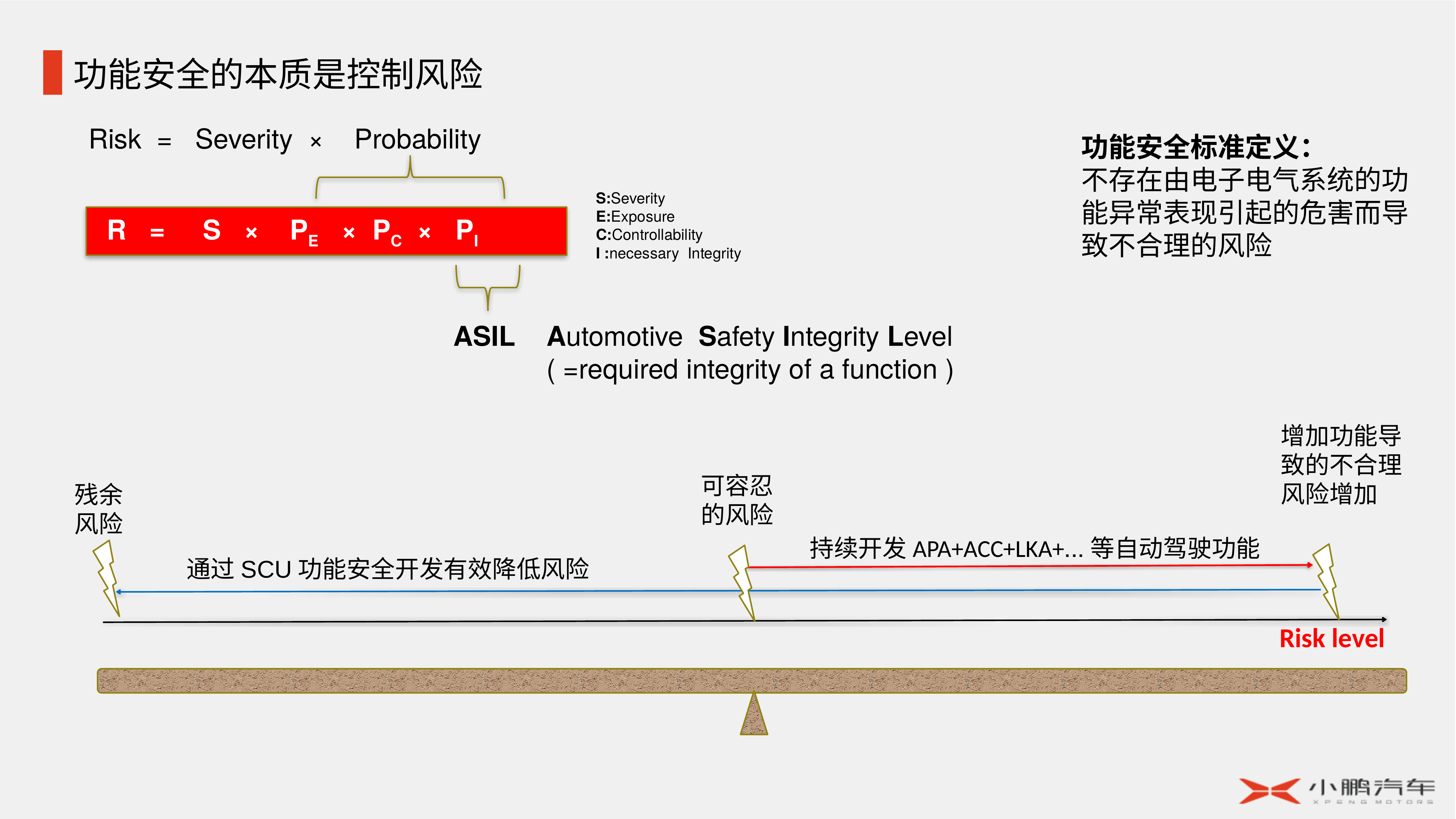

功能安全的本质是控制风险

Risk  =   Severity  ×    Probability
功能安全标准定义：
不存在由电子电气系统的功能异常表现引起的危害而导致不合理的风险
S:Severity
E:Exposure
C:Controllability
I :necessary  Integrity
  R   =     S   ×    PE   ×  PC  ×   PI

Automotive  Safety Integrity Level ( =required integrity of a function )
ASIL
增加功能导致的不合理风险增加
可容忍的风险
残余风险
持续开发APA+ACC+LKA+...等自动驾驶功能

通过SCU功能安全开发有效降低风险
Risk level